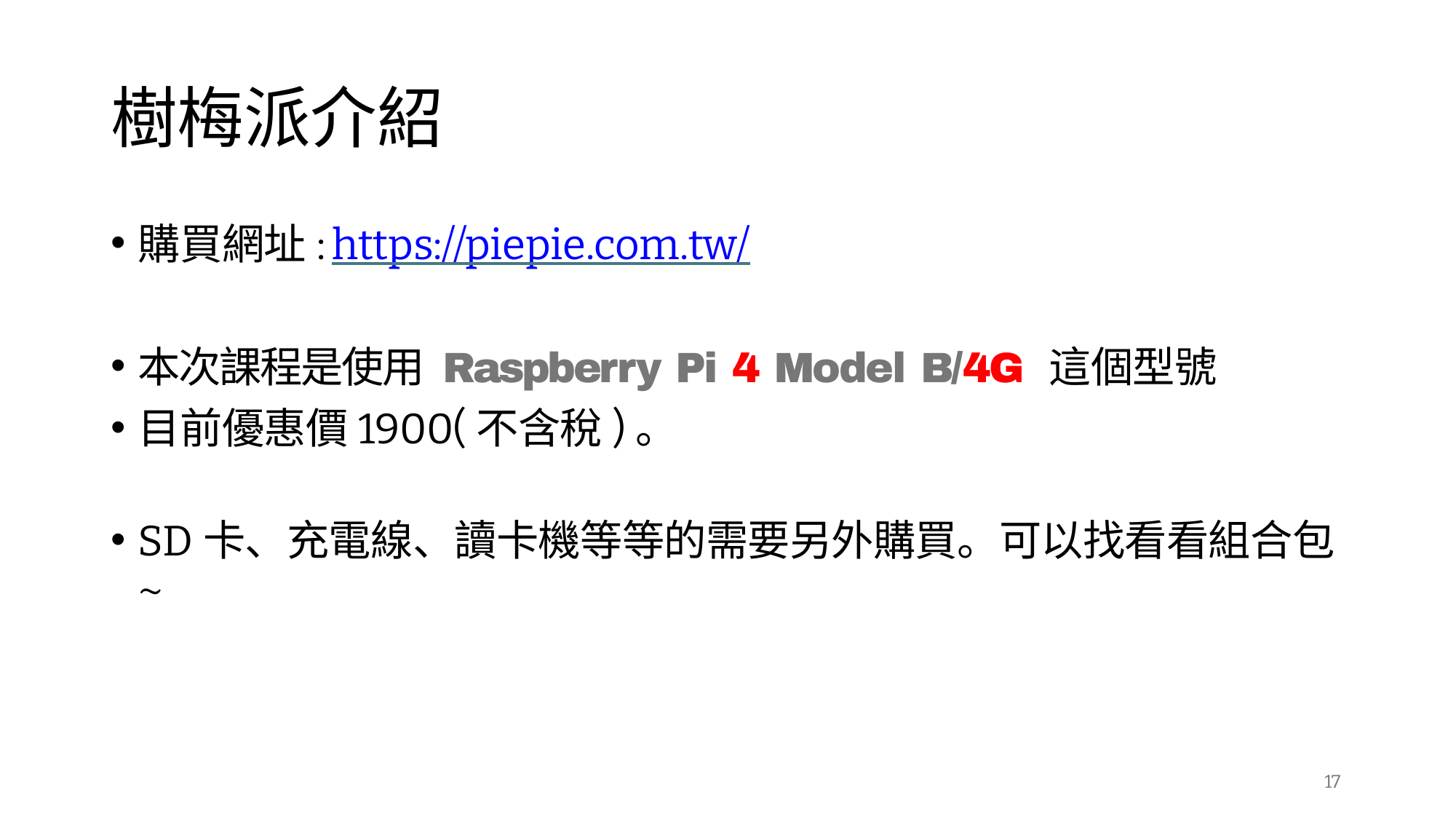

# 樹梅派介紹
購買網址: https://piepie.com.tw/

本次課程是使用 Raspberry Pi 4 Model B/4G 這個型號
目前優惠價1900(不含稅)。

SD卡、充電線、讀卡機等等的需要另外購買。可以找看看組合包~
17